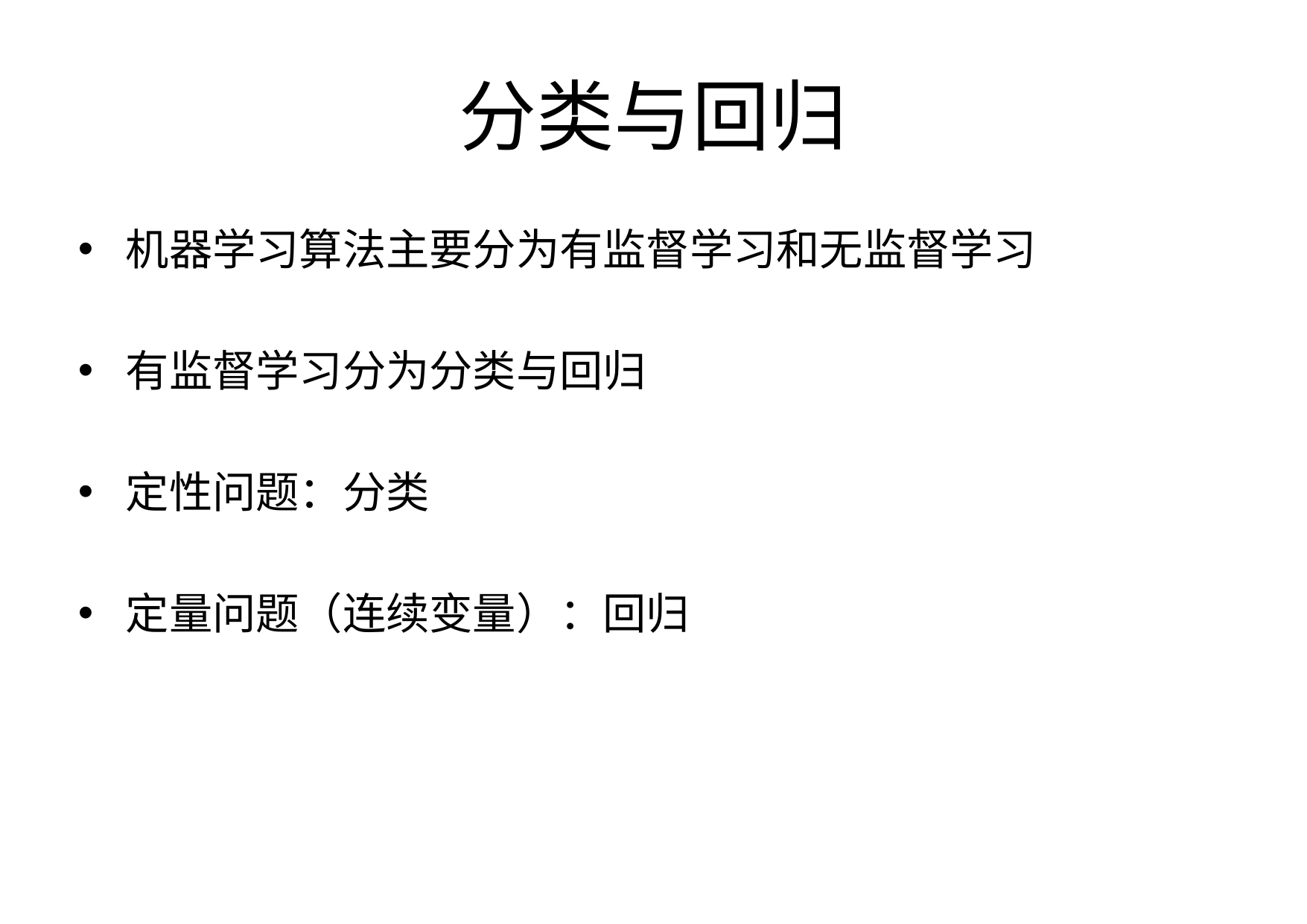

# 分类与回归
机器学习算法主要分为有监督学习和无监督学习

有监督学习分为分类与回归

定性问题：分类

定量问题（连续变量）：回归